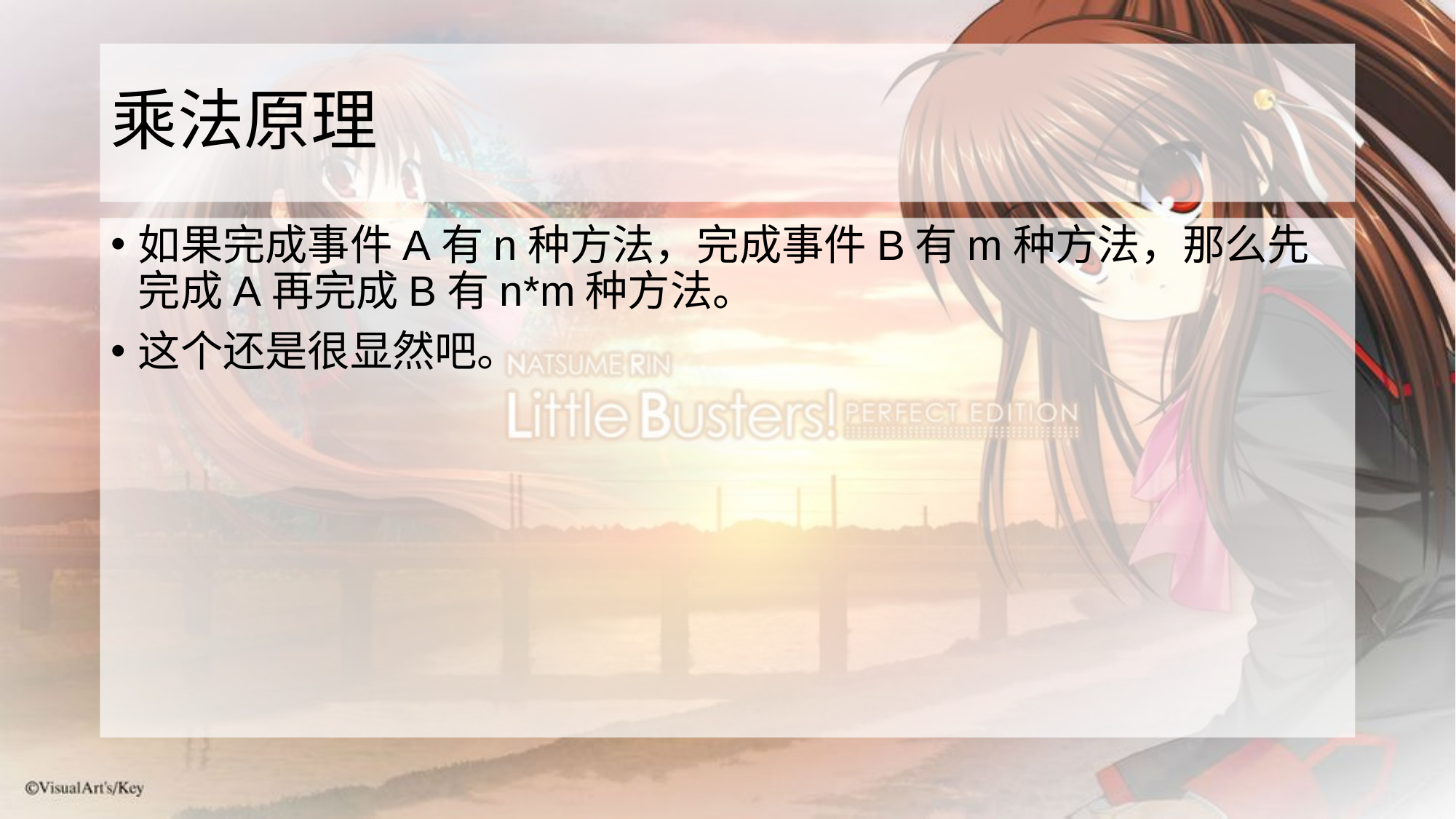

# 乘法原理
如果完成事件A有n种方法，完成事件B有m种方法，那么先完成A再完成B有n*m种方法。
这个还是很显然吧。